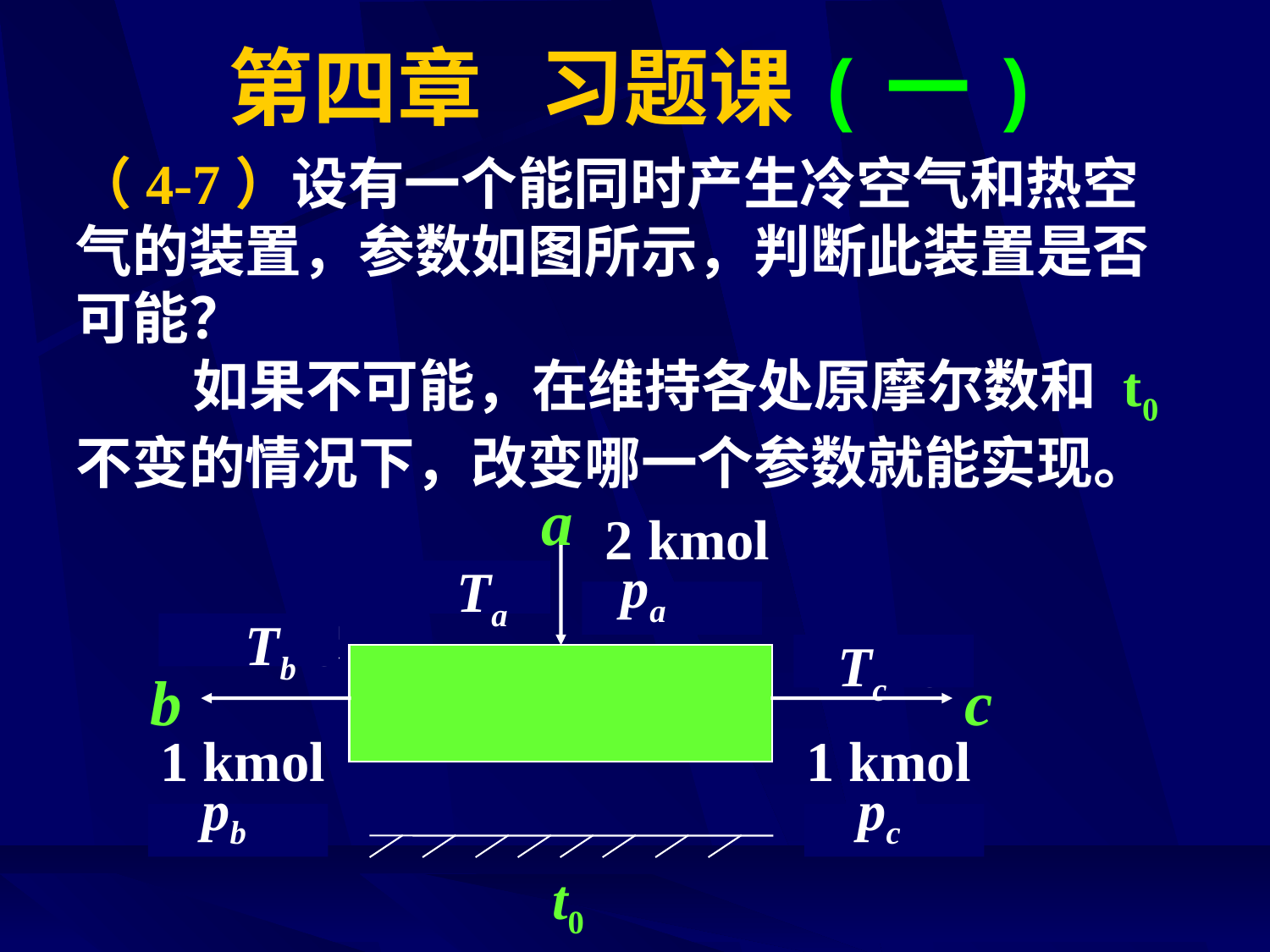

# 第四章   习题课(一)
（4-7）设有一个能同时产生冷空气和热空气的装置，参数如图所示，判断此装置是否可能？
        如果不可能，在维持各处原摩尔数和 t0 不变的情况下，改变哪一个参数就能实现。
a
2 kmol
1 atm

pa
25℃
Ta

-15 ℃
Tb

60 ℃
Tc

b
c

1 kmol
1 atm
1 kmol
1 atm
pb
pc

t0